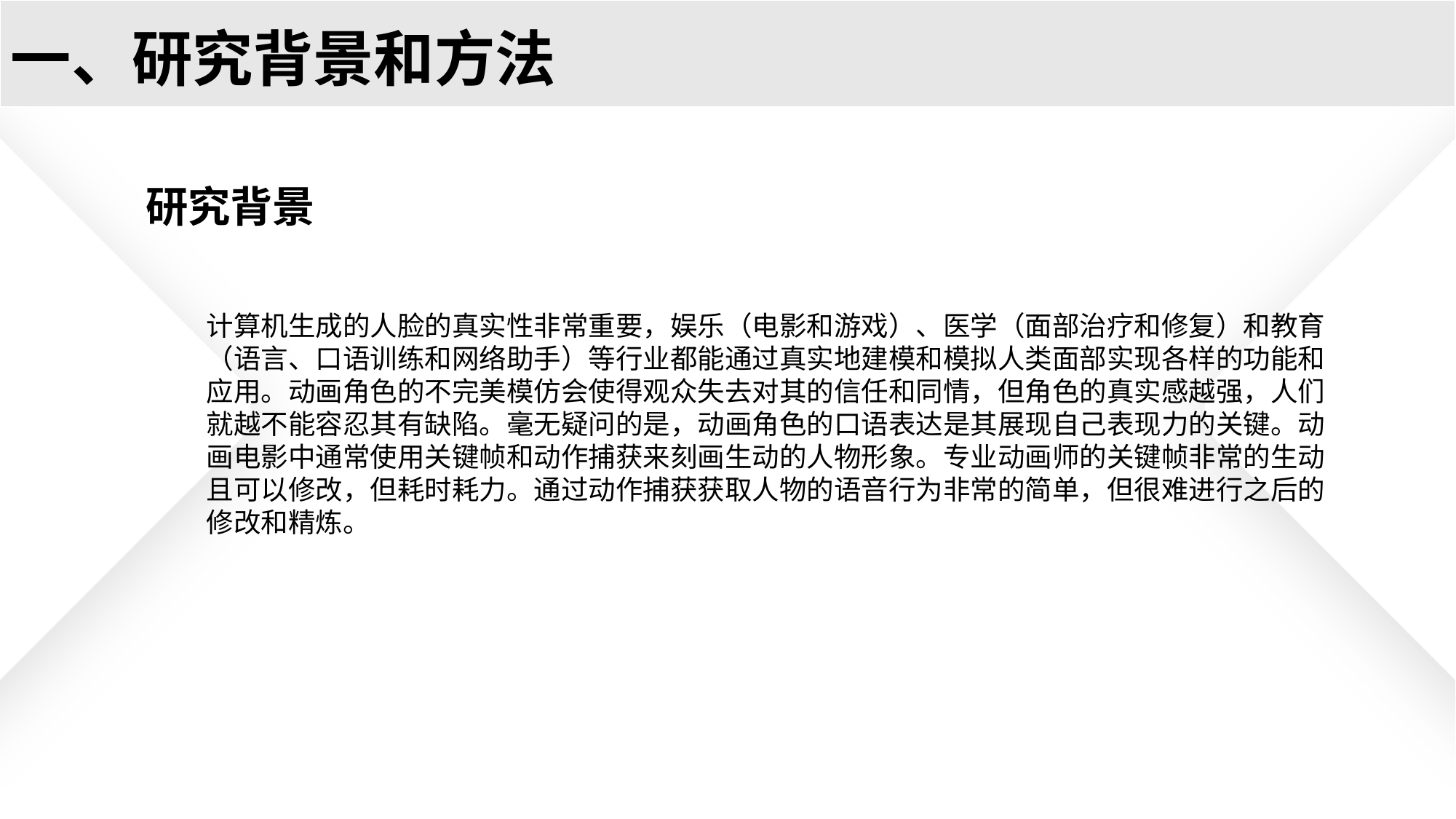

一、研究背景和方法
研究背景
计算机生成的人脸的真实性非常重要，娱乐（电影和游戏）、医学（面部治疗和修复）和教育（语言、口语训练和网络助手）等行业都能通过真实地建模和模拟人类面部实现各样的功能和应用。动画角色的不完美模仿会使得观众失去对其的信任和同情，但角色的真实感越强，人们就越不能容忍其有缺陷。毫无疑问的是，动画角色的口语表达是其展现自己表现力的关键。动画电影中通常使用关键帧和动作捕获来刻画生动的人物形象。专业动画师的关键帧非常的生动且可以修改，但耗时耗力。通过动作捕获获取人物的语音行为非常的简单，但很难进行之后的修改和精炼。